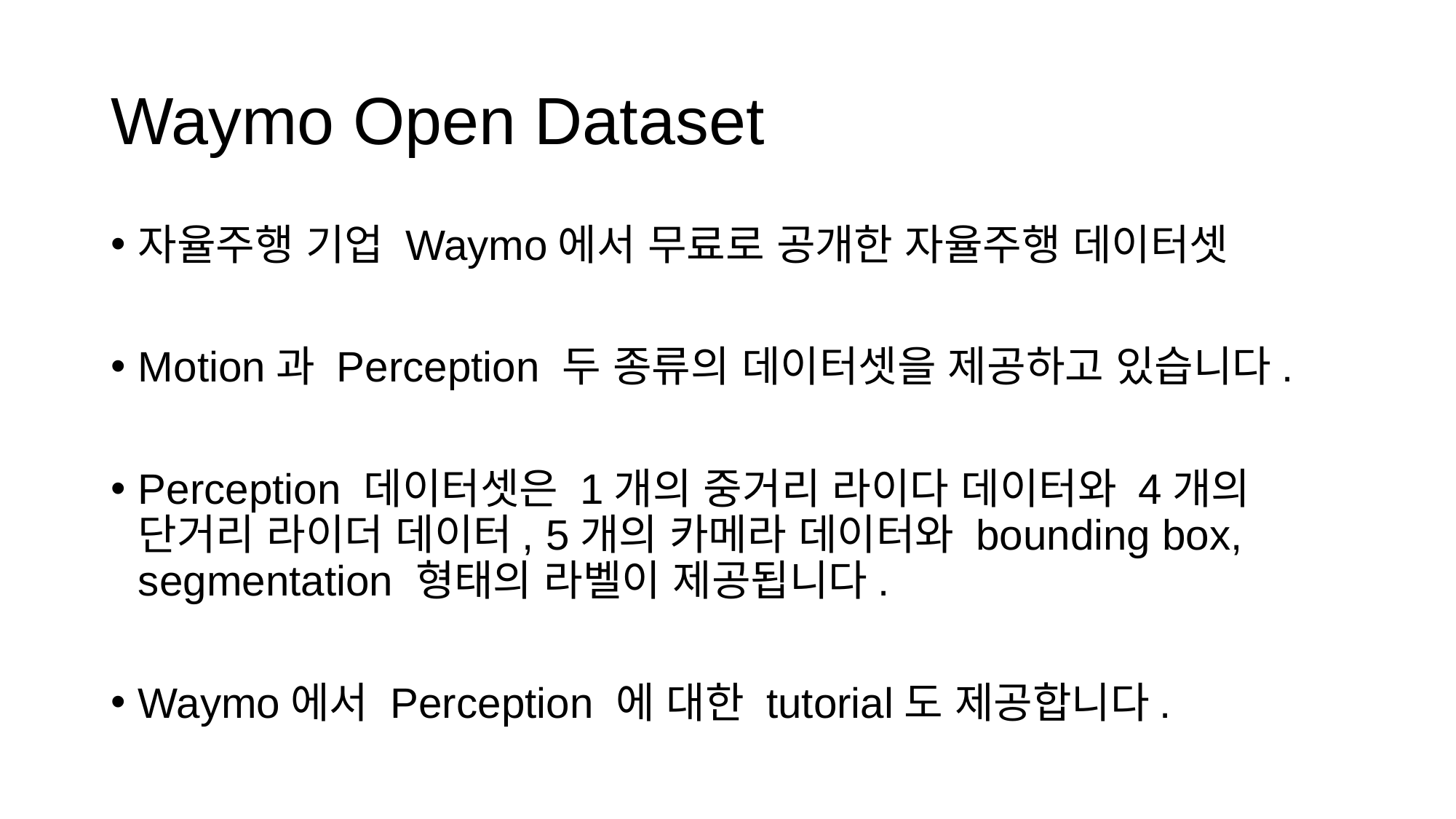

# Waymo Open Dataset
자율주행 기업 Waymo에서 무료로 공개한 자율주행 데이터셋

Motion과 Perception 두 종류의 데이터셋을 제공하고 있습니다.

Perception 데이터셋은 1개의 중거리 라이다 데이터와 4개의 단거리 라이더 데이터, 5개의 카메라 데이터와 bounding box, segmentation 형태의 라벨이 제공됩니다.

Waymo에서 Perception 에 대한 tutorial도 제공합니다.